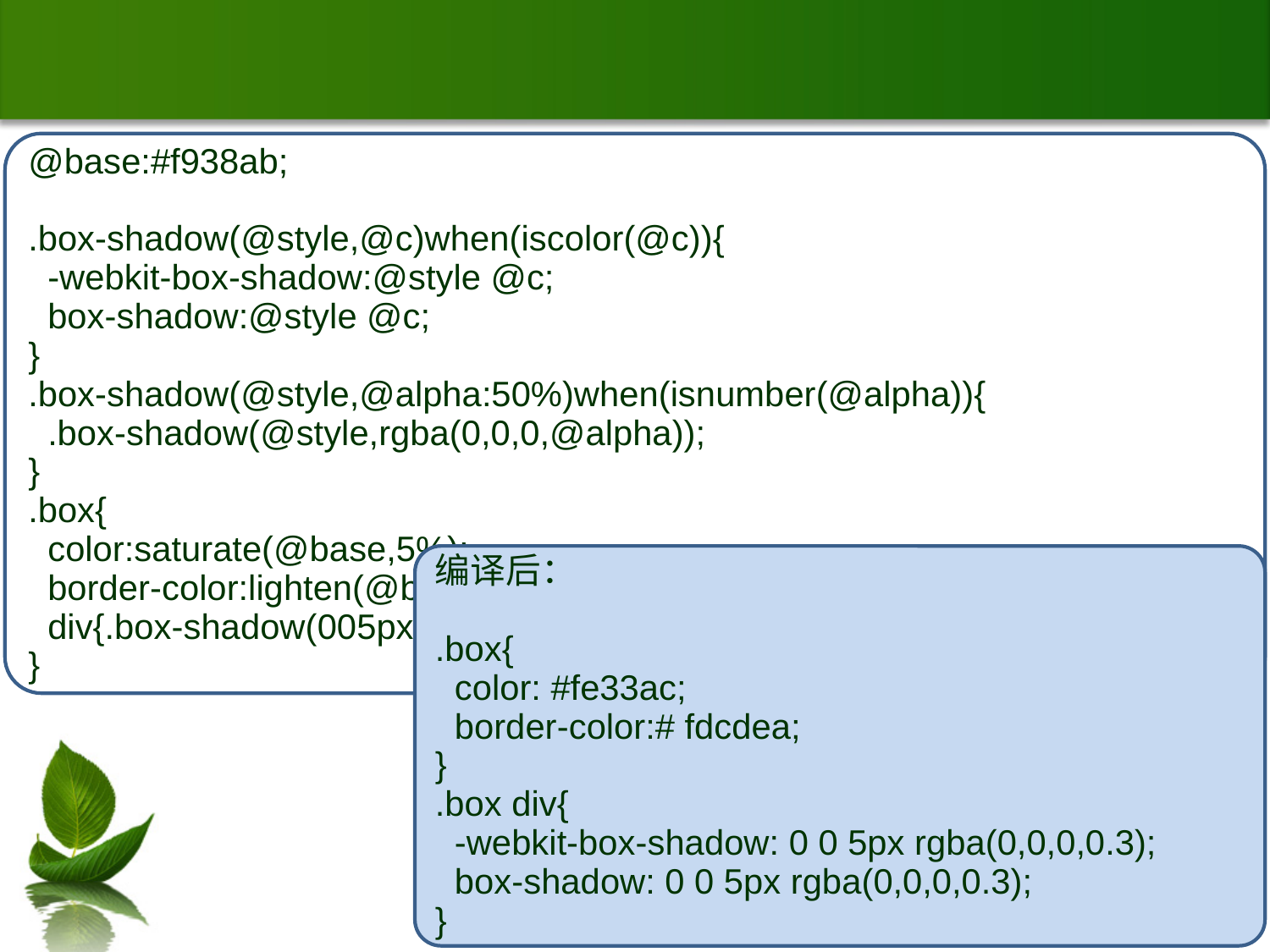

#
@base:#f938ab;

.box-shadow(@style,@c)when(iscolor(@c)){
  -webkit-box-shadow:@style @c;
  box-shadow:@style @c;
}
.box-shadow(@style,@alpha:50%)when(isnumber(@alpha)){
  .box-shadow(@style,rgba(0,0,0,@alpha));
}
.box{
  color:saturate(@base,5%);
  border-color:lighten(@base,30%);
  div{.box-shadow(005px,30%)}
}
编译后：

.box{
  color: #fe33ac;
  border-color:# fdcdea;
}
.box div{
  -webkit-box-shadow: 0 0 5px rgba(0,0,0,0.3);
  box-shadow: 0 0 5px rgba(0,0,0,0.3);
}